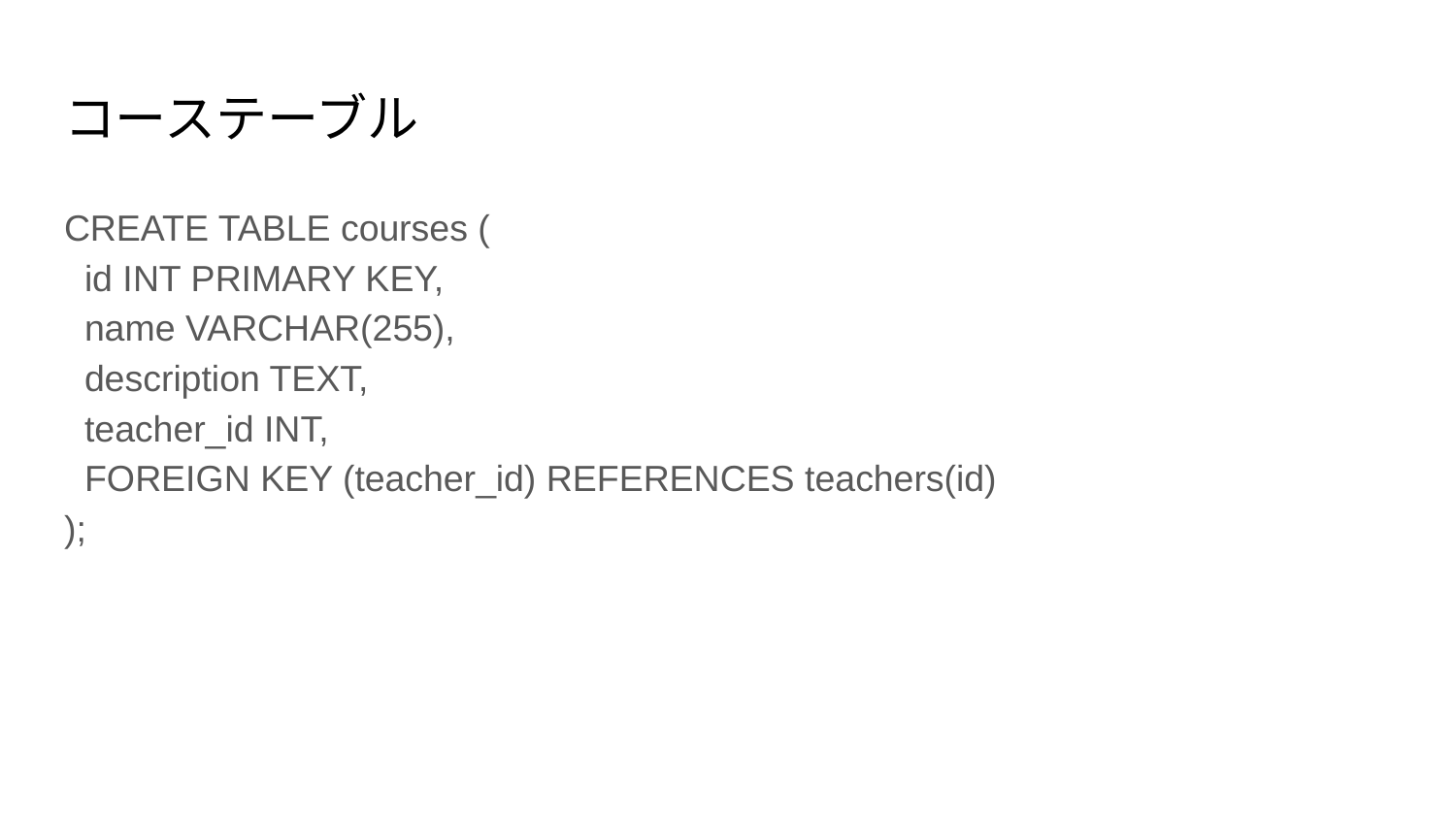

# コーステーブル
CREATE TABLE courses (
  id INT PRIMARY KEY,
  name VARCHAR(255),
  description TEXT,
  teacher_id INT,
  FOREIGN KEY (teacher_id) REFERENCES teachers(id)
);